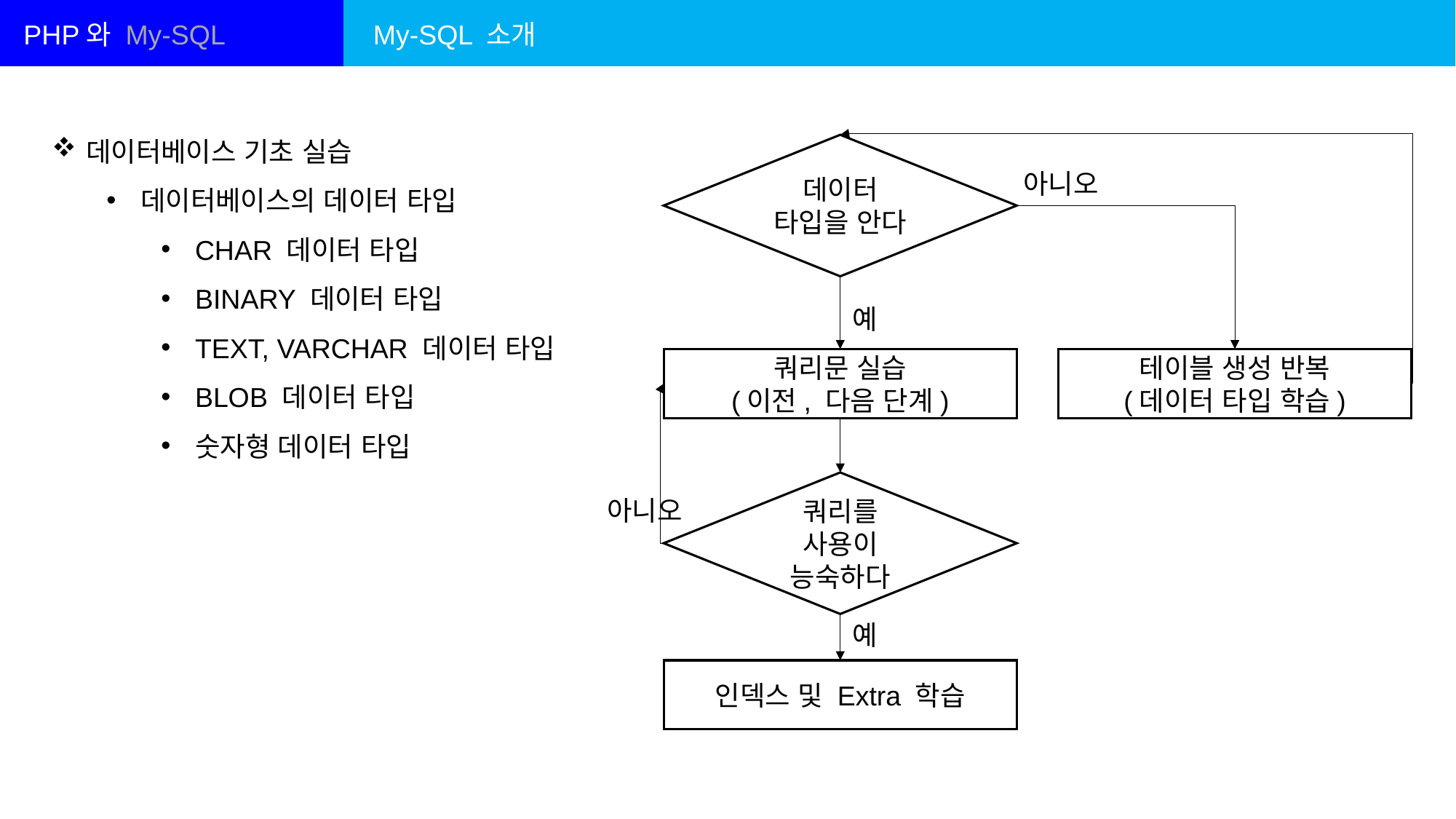

PHP와 My-SQL
My-SQL 소개
데이터베이스 기초 실습
데이터베이스의 데이터 타입
CHAR 데이터 타입
BINARY 데이터 타입
TEXT, VARCHAR 데이터 타입
BLOB 데이터 타입
숫자형 데이터 타입
데이터 타입을 안다
아니오
예
쿼리문 실습
(이전, 다음 단계)
테이블 생성 반복
(데이터 타입 학습)
쿼리를 사용이 능숙하다
아니오
예
인덱스 및 Extra 학습